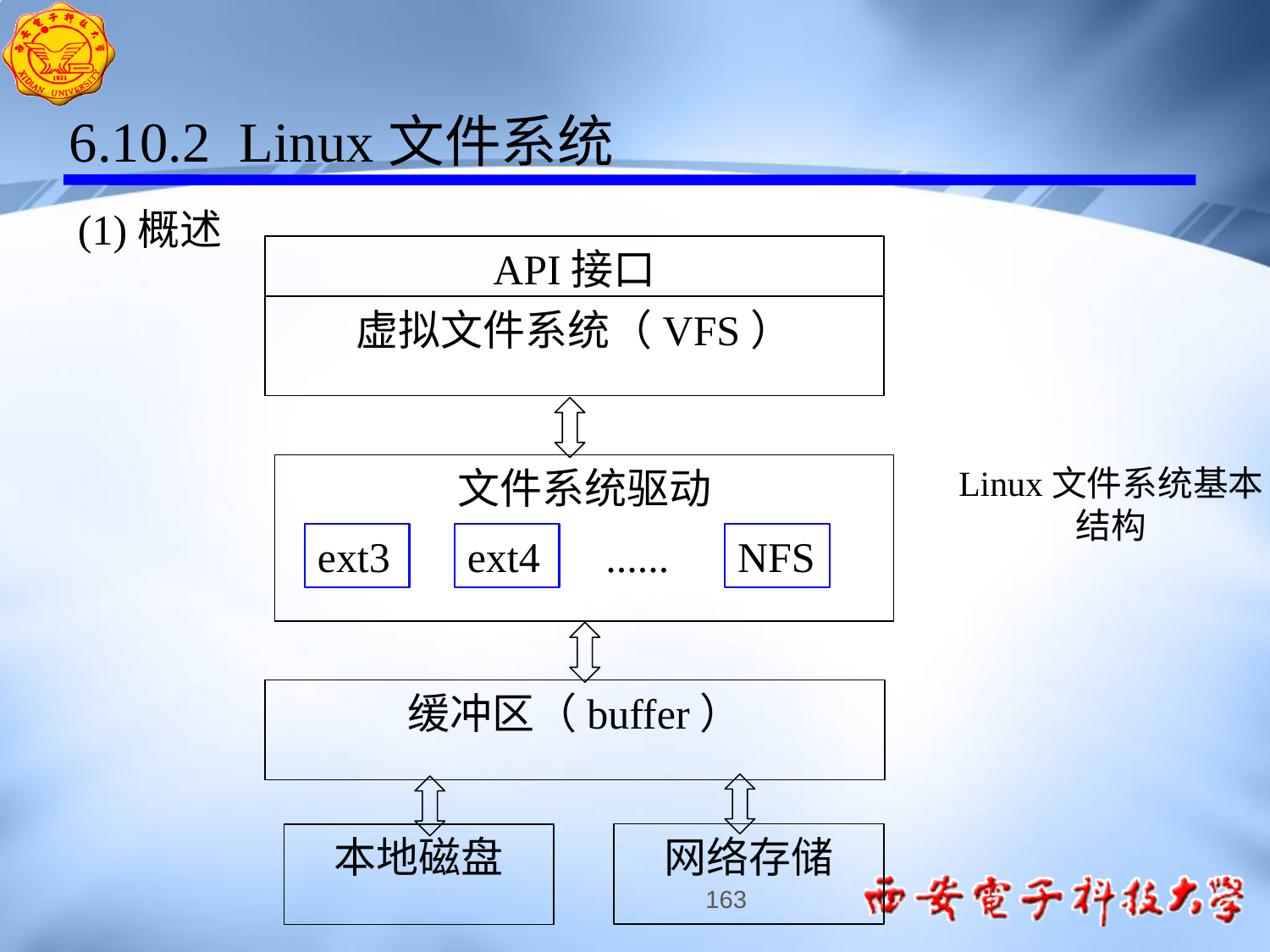

6.10.2  Linux文件系统
(1)概述

API接口
虚拟文件系统（VFS）

文件系统驱动
ext3
ext4
......
NFS
Linux文件系统基本结构

缓冲区（buffer）

网络存储
本地磁盘
163